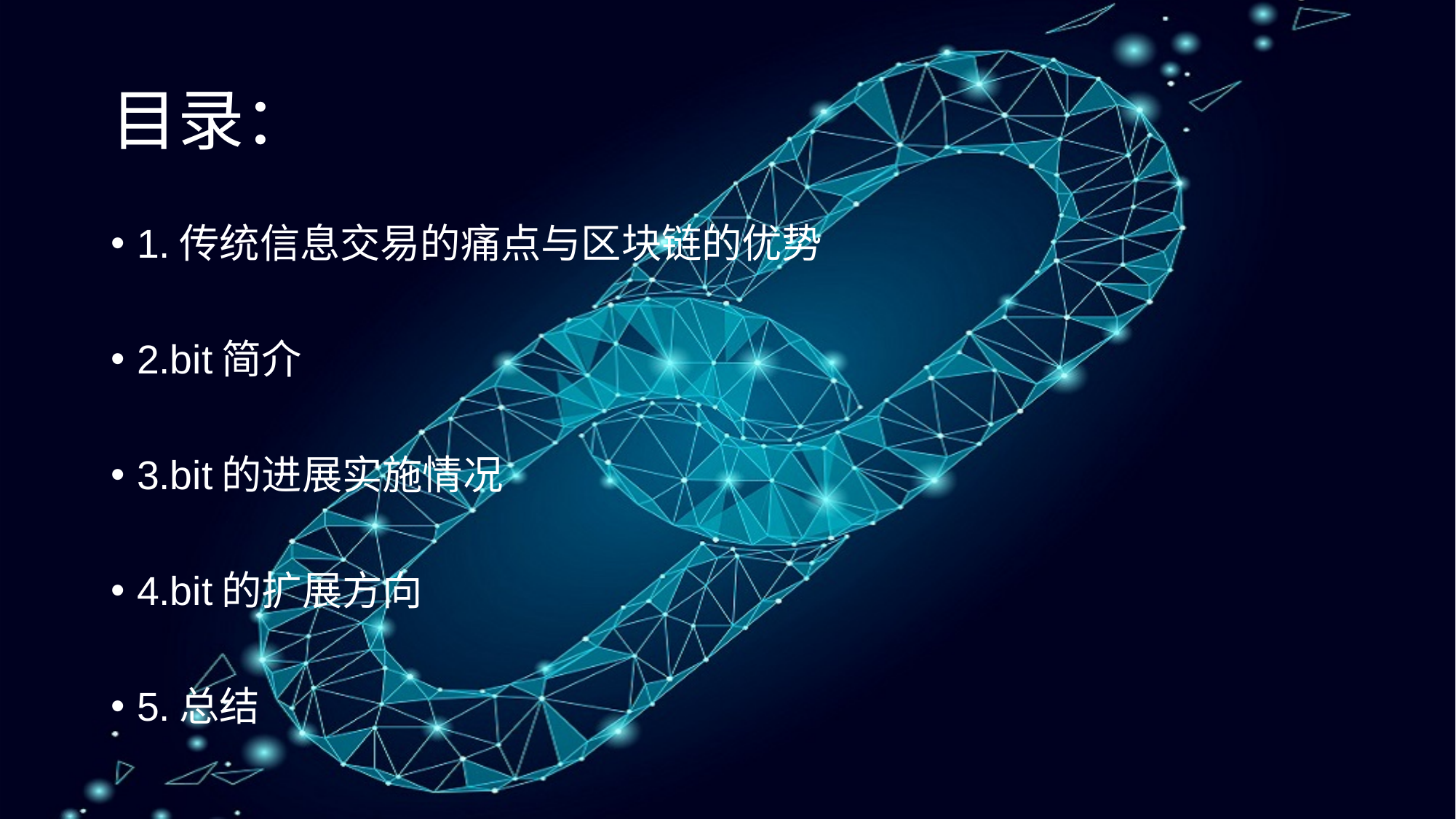

# 目录：
1.传统信息交易的痛点与区块链的优势

2.bit简介

3.bit的进展实施情况

4.bit的扩展方向

5.总结